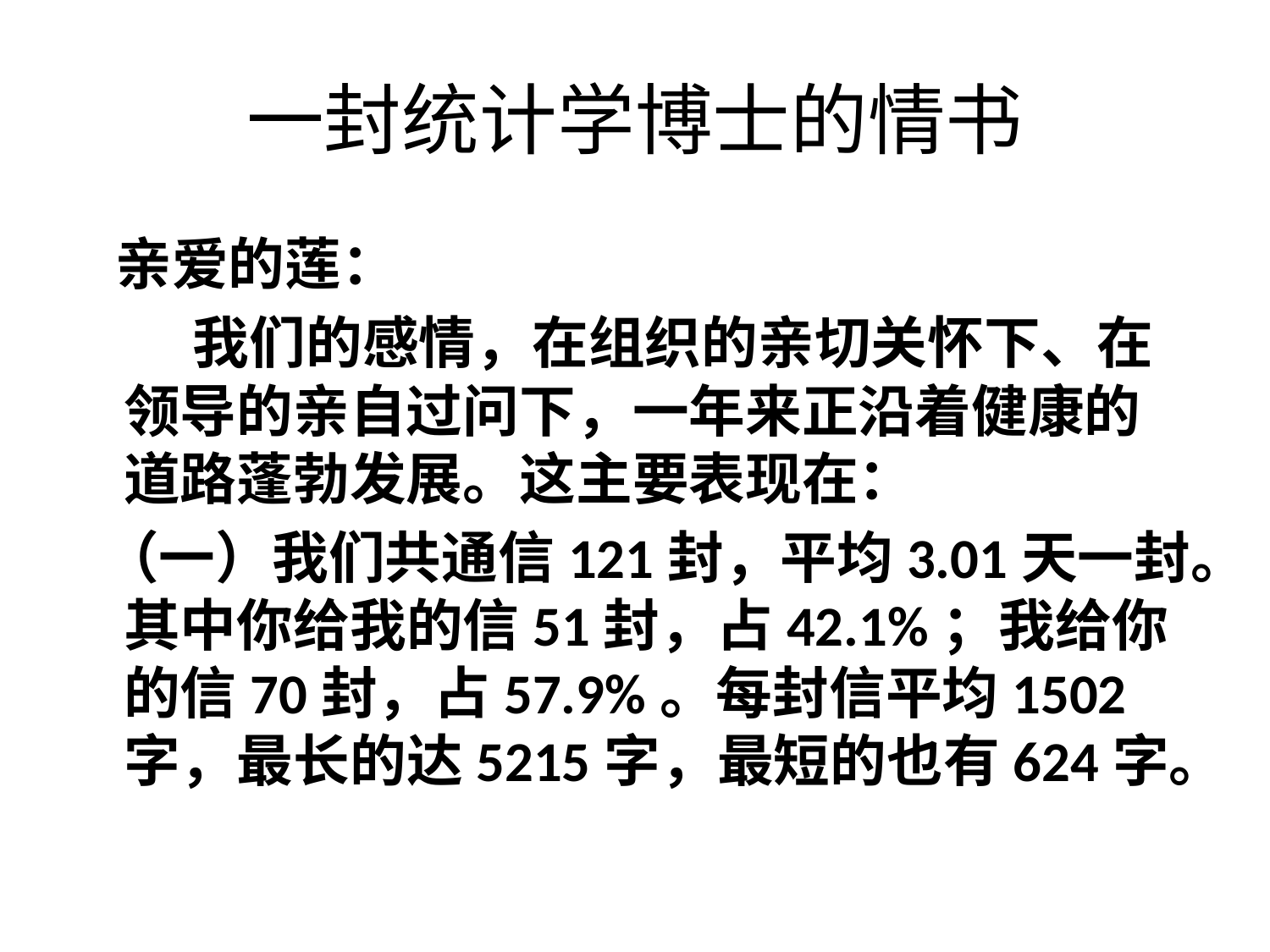

# 一封统计学博士的情书
  亲爱的莲：
        我们的感情，在组织的亲切关怀下、在领导的亲自过问下，一年来正沿着健康的道路蓬勃发展。这主要表现在：
 （一）我们共通信121封，平均3.01天一封。其中你给我的信51封，占42.1%；我给你的信70封，占57.9%。每封信平均1502字，最长的达5215字，最短的也有624字。